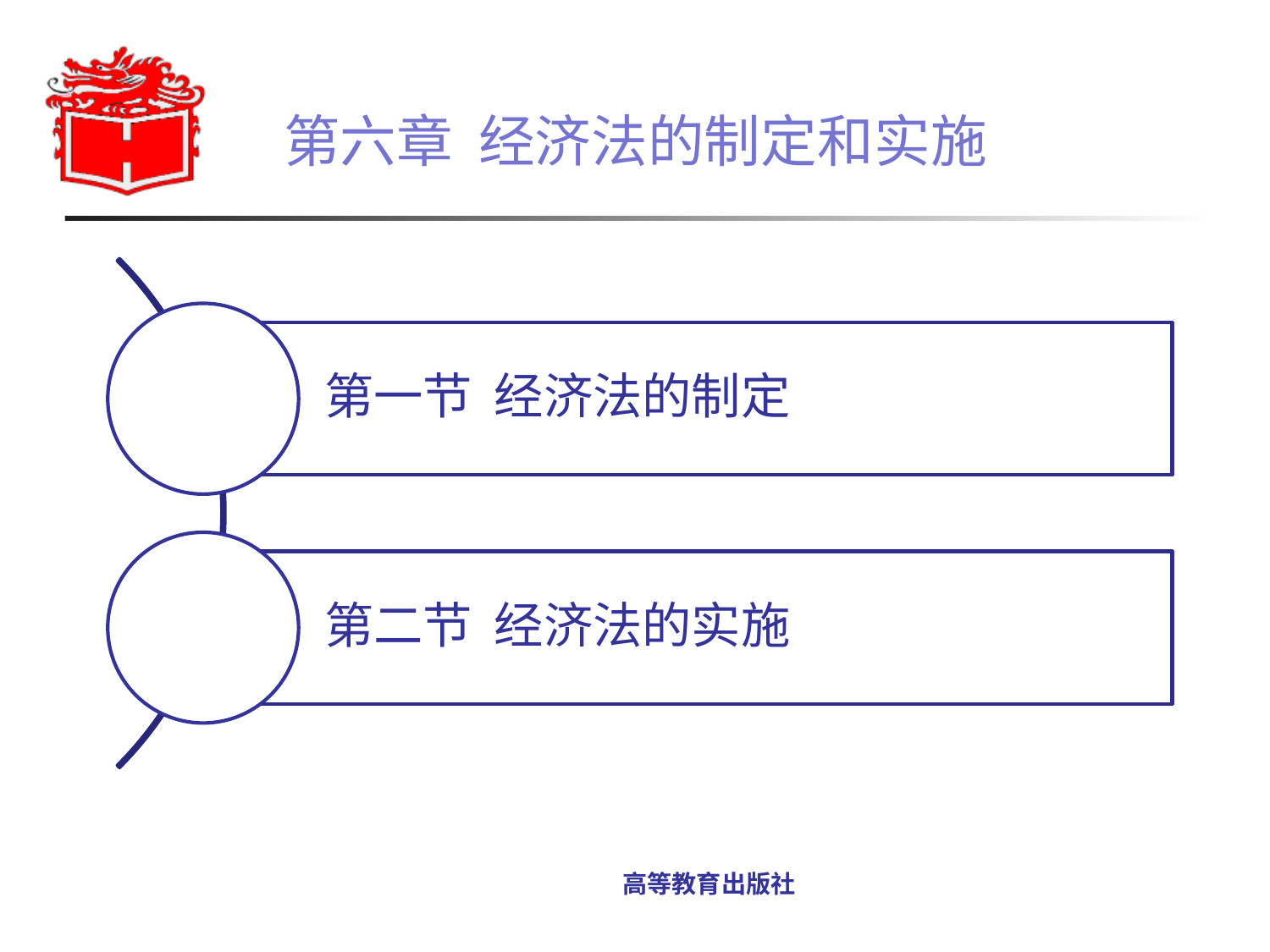

# 第六章  经济法的制定和实施
第一节  经济法的制定
第二节  经济法的实施

高等教育出版社